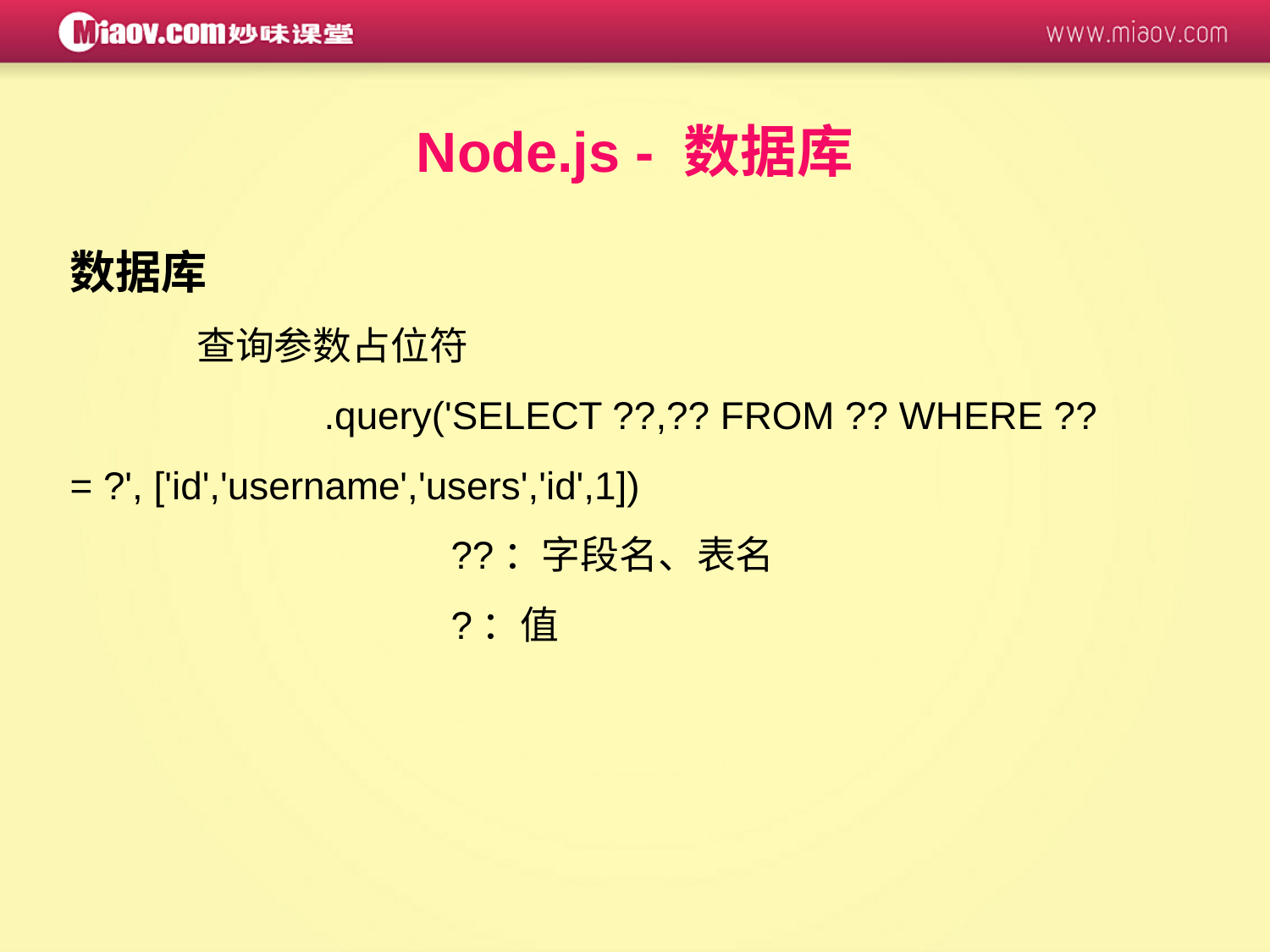

Node.js - 数据库
数据库
	查询参数占位符
		.query('SELECT ??,?? FROM ?? WHERE ?? = ?', ['id','username','users','id',1])
			??：字段名、表名
			?：值